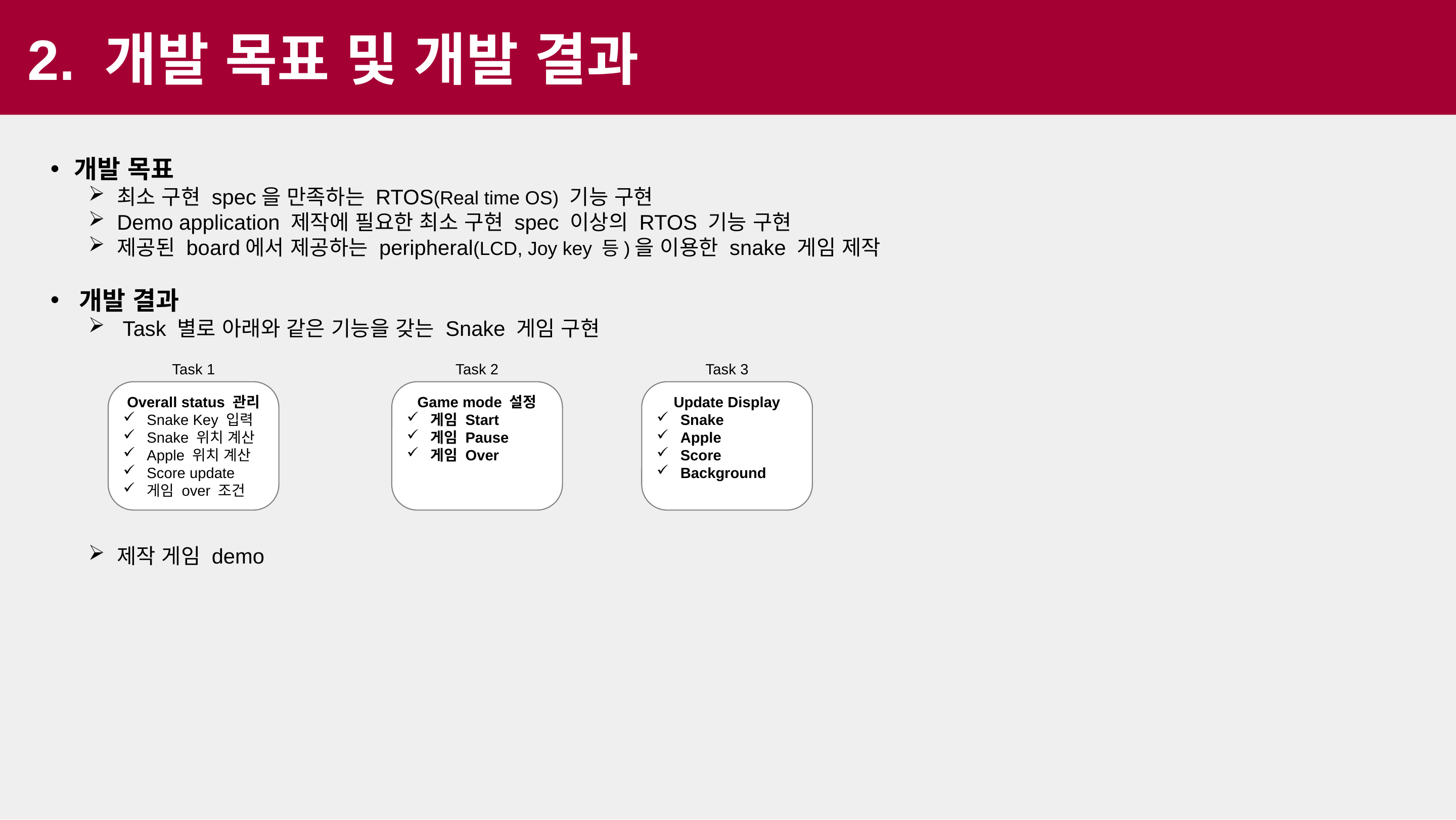

2. 개발 목표 및 개발 결과
개발 목표
최소 구현 spec을 만족하는 RTOS(Real time OS) 기능 구현
Demo application 제작에 필요한 최소 구현 spec 이상의 RTOS 기능 구현
제공된 board에서 제공하는 peripheral(LCD, Joy key 등)을 이용한 snake 게임 제작

개발 결과
 Task 별로 아래와 같은 기능을 갖는 Snake 게임 구현

제작 게임 demo

Task 1
Overall status 관리
Snake Key 입력
Snake 위치 계산
Apple 위치 계산
Score update
게임 over 조건
Task 2
Game mode 설정
게임 Start
게임 Pause
게임 Over
Task 3
Update Display
Snake
Apple
Score
Background
처음 기획한 개발 목표(RTOS 잘 되게 하는 거)
실제 개발 결과 소개(잘 되는거 – snake를 통해 보여줌)
가급적 결과 내용을 상세히 기술ㅇㅋ
페이지 수 무관ㅇㅋ